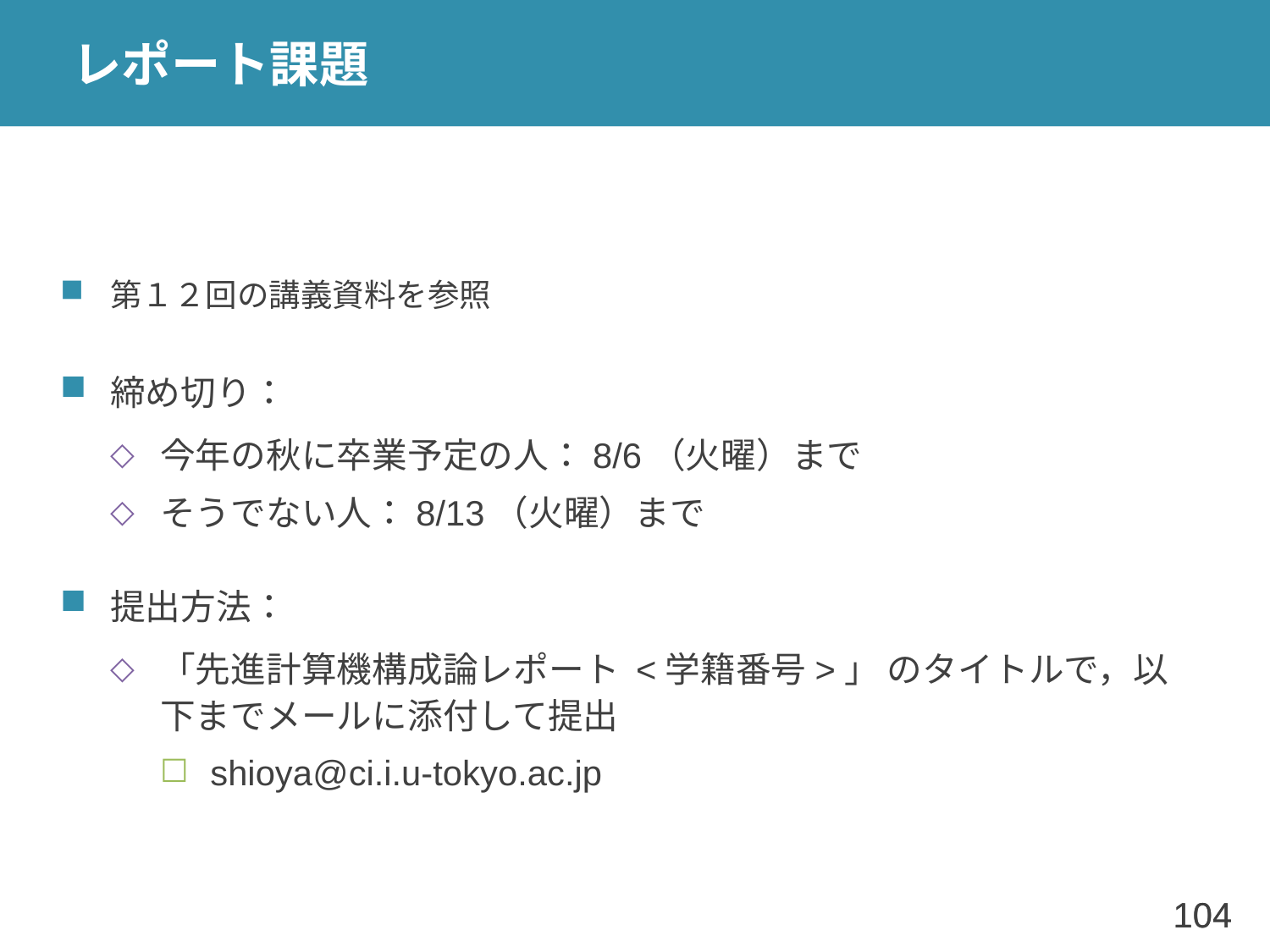

# レポート課題
第１２回の講義資料を参照
締め切り：
今年の秋に卒業予定の人：8/6（火曜）まで
そうでない人：8/13（火曜）まで
提出方法：
「先進計算機構成論レポート <学籍番号>」 のタイトルで，以下までメールに添付して提出
shioya@ci.i.u-tokyo.ac.jp